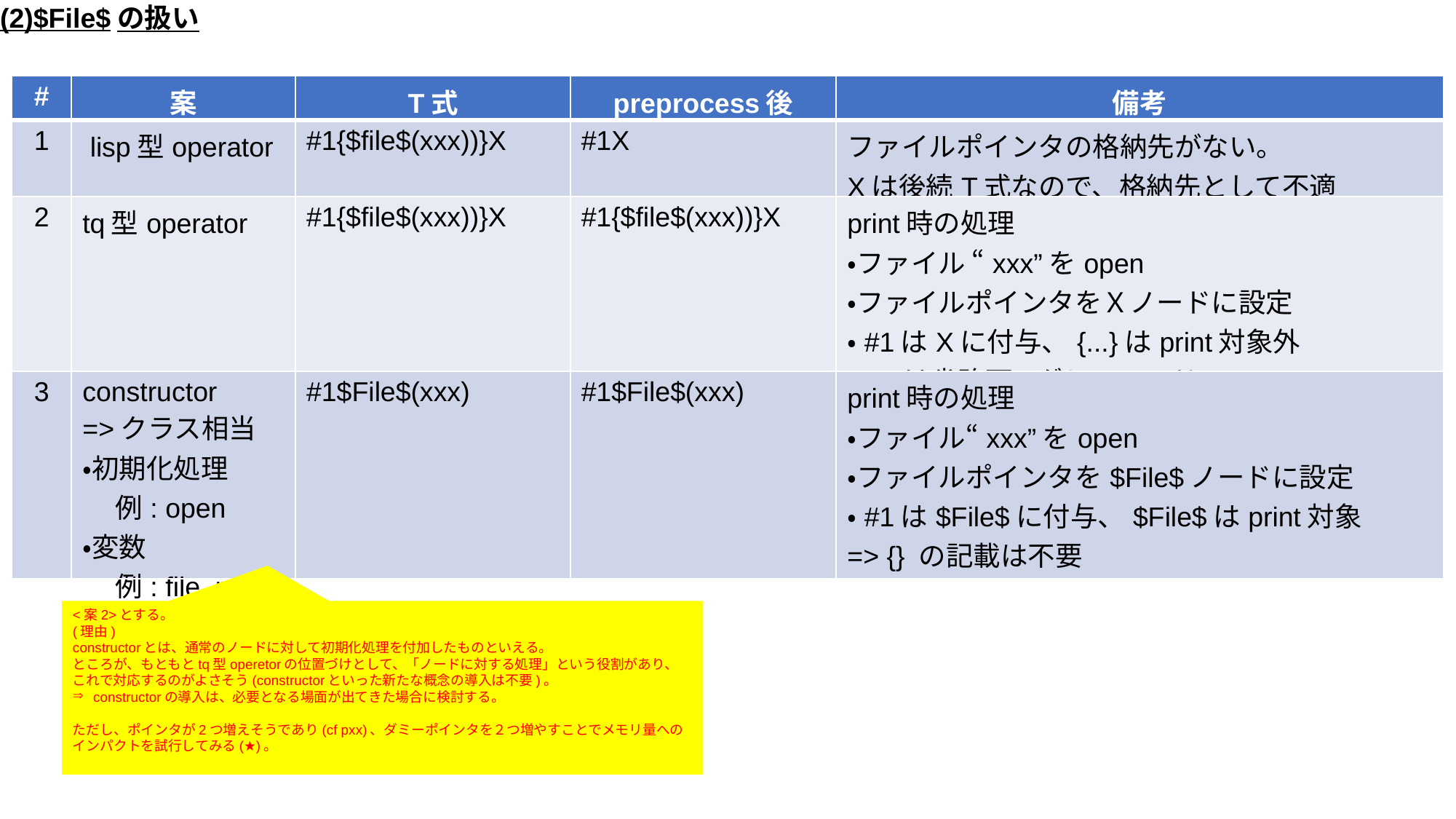

(2)$File$の扱い
| # | 案 | T式 | preprocess後 | 備考 |
| --- | --- | --- | --- | --- |
| 1 | lisp型operator | #1{$file$(xxx))}X | #1X | ファイルポインタの格納先がない。 Xは後続T式なので、格納先として不適 |
| 2 | tq型operator | #1{$file$(xxx))}X | #1{$file$(xxx))}X | print時の処理 ・ファイル “xxx”をopen ・ファイルポインタをＸノードに設定 ・#1はXに付与、{...}はprint対象外 =>Xは省略可(ダミーノード) |
| 3 | constructor =>クラス相当 ・初期化処理 例: open ・変数 例: file\_ptr | #1$File$(xxx) | #1$File$(xxx) | print時の処理 ・ファイル“xxx”をopen ・ファイルポインタを$File$ノードに設定 ・#1は$File$に付与、$File$はprint対象 => {} の記載は不要 |
<案2>とする。
(理由)
constructorとは、通常のノードに対して初期化処理を付加したものといえる。
ところが、もともとtq型operetorの位置づけとして、「ノードに対する処理」という役割があり、
これで対応するのがよさそう(constructorといった新たな概念の導入は不要)。
constructorの導入は、必要となる場面が出てきた場合に検討する。

ただし、ポインタが2つ増えそうであり(cf pxx)、ダミーポインタを２つ増やすことでメモリ量へのインパクトを試行してみる(★)。